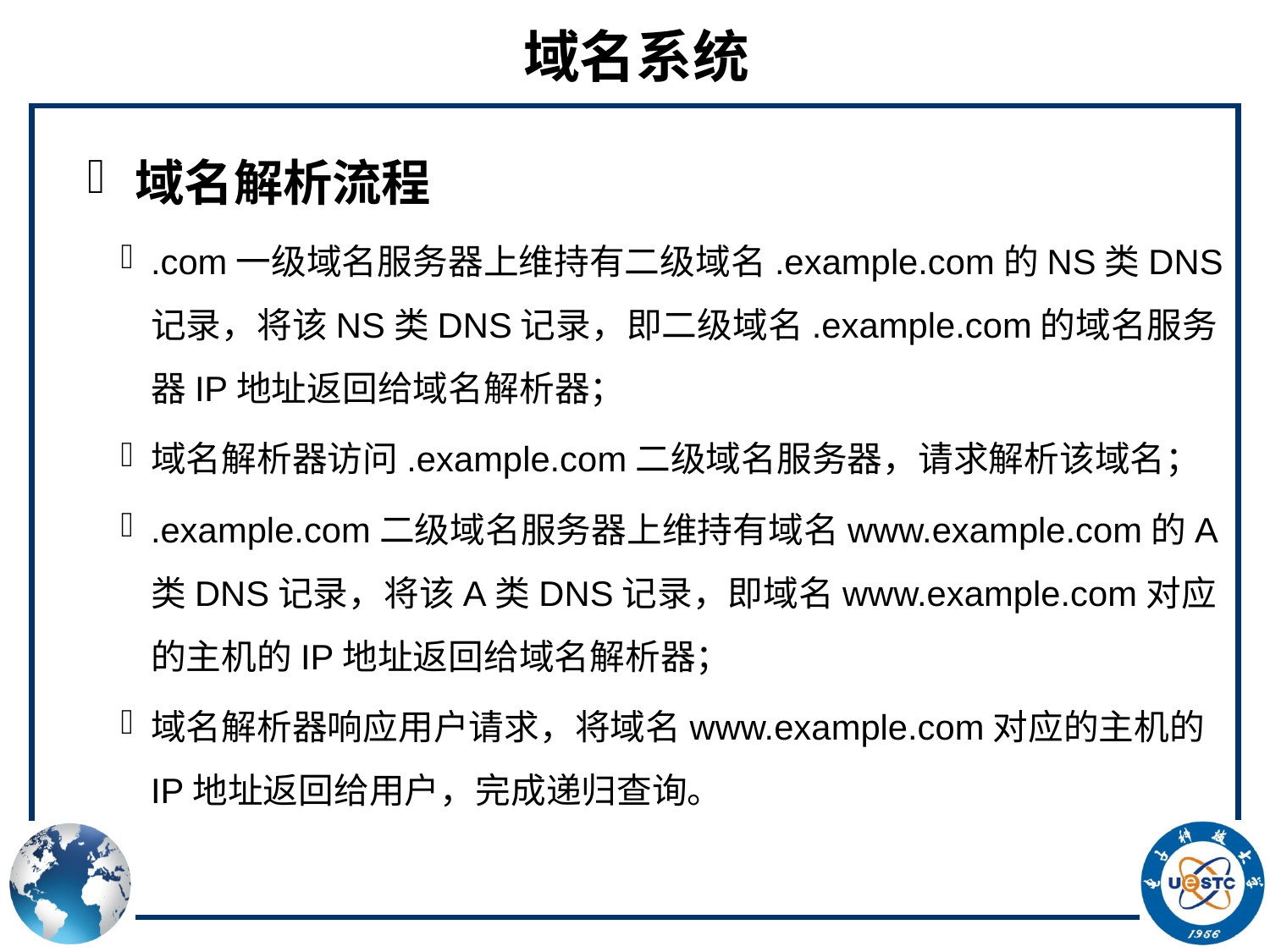

# 域名系统
域名解析流程
.com一级域名服务器上维持有二级域名.example.com的NS类DNS记录，将该NS类DNS记录，即二级域名.example.com的域名服务器IP地址返回给域名解析器；
域名解析器访问.example.com二级域名服务器，请求解析该域名；
.example.com二级域名服务器上维持有域名www.example.com的A类DNS记录，将该A类DNS记录，即域名www.example.com对应的主机的IP地址返回给域名解析器；
域名解析器响应用户请求，将域名www.example.com对应的主机的IP地址返回给用户，完成递归查询。